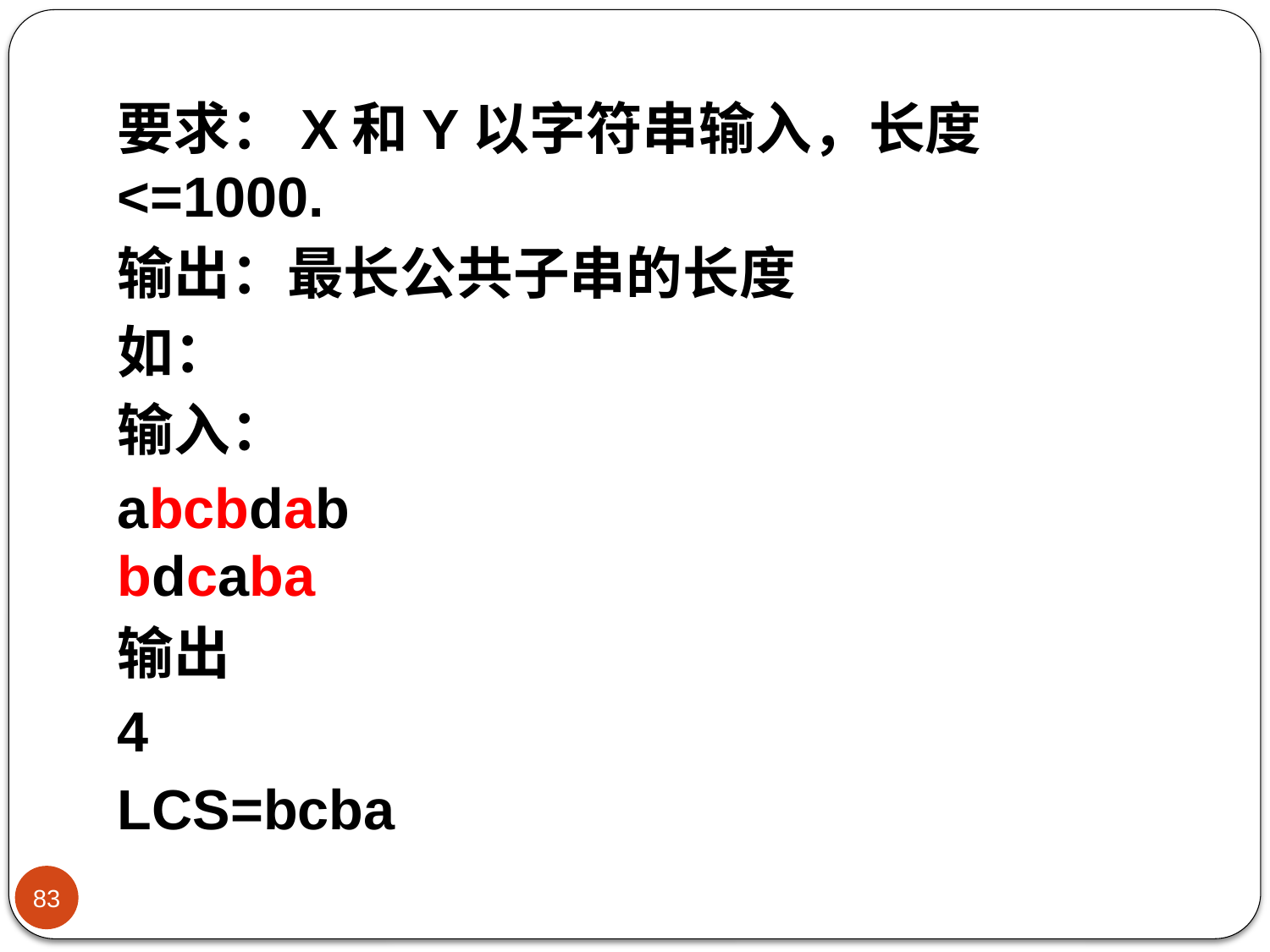

要求：X和Y以字符串输入，长度<=1000.
输出：最长公共子串的长度
如：
输入：
abcbdab
bdcaba
输出
4
LCS=bcba

83